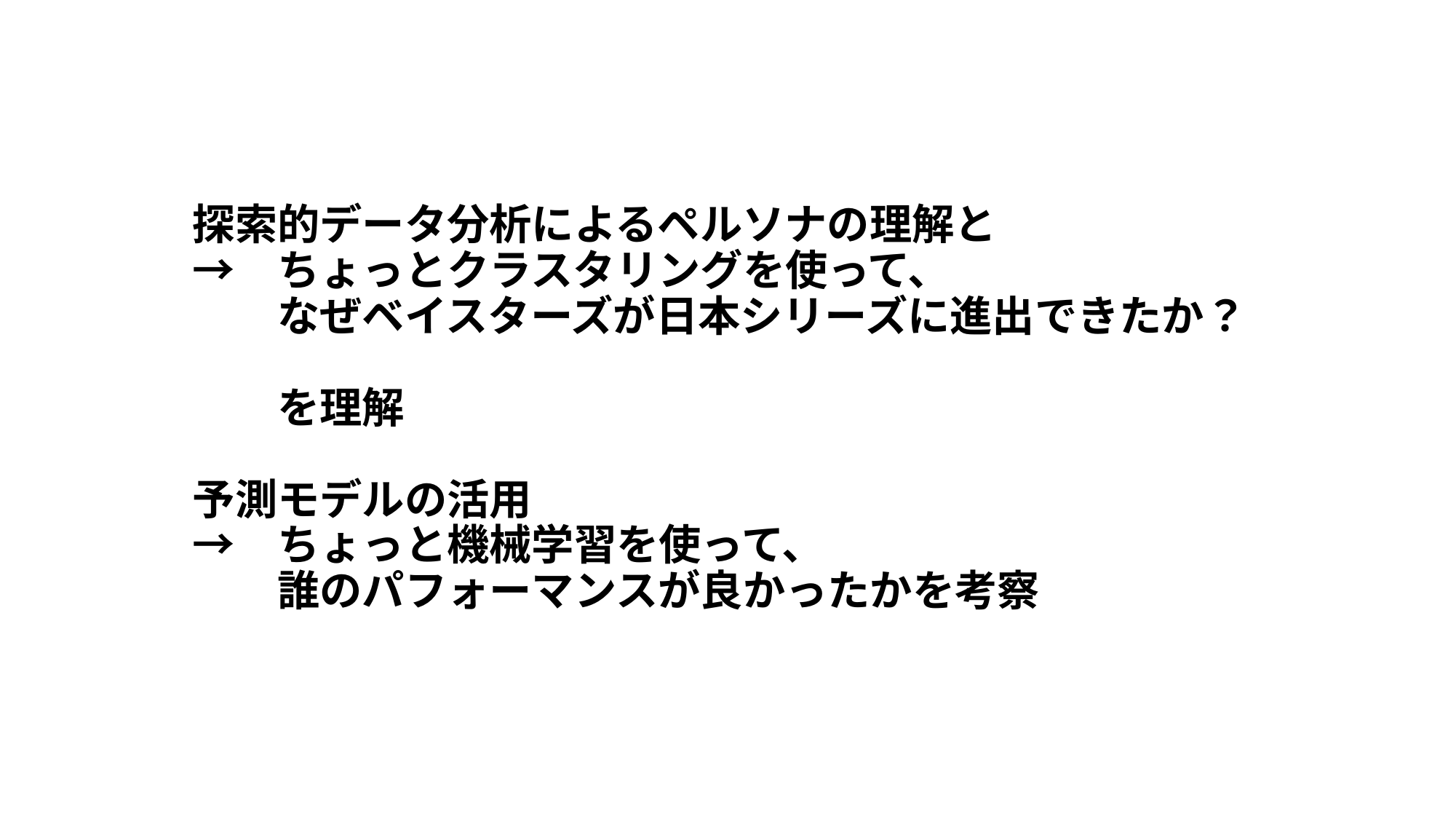

# 探索的データ分析によるペルソナの理解と →　ちょっとクラスタリングを使って、 　　なぜベイスターズが日本シリーズに進出できたか？　 　　を理解 　　 予測モデルの活用 →　ちょっと機械学習を使って、 　　誰のパフォーマンスが良かったかを考察